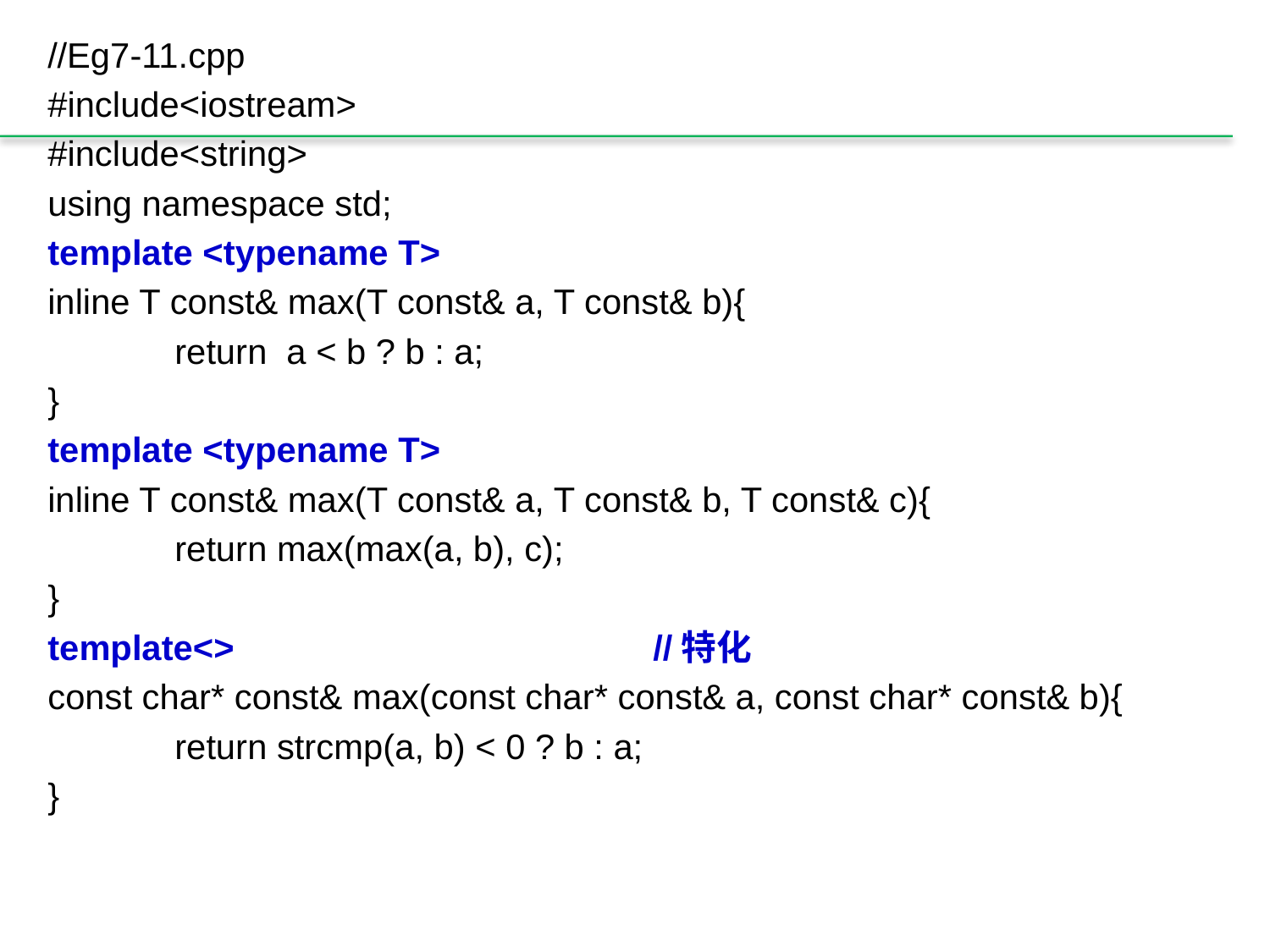

//Eg7-11.cpp
#include<iostream>
#include<string>
using namespace std;
template <typename T>
inline T const& max(T const& a, T const& b){
	return  a < b ? b : a;
}
template <typename T>
inline T const& max(T const& a, T const& b, T const& c){
	return max(max(a, b), c);
}
template<>                                           //特化
const char* const& max(const char* const& a, const char* const& b){
	return strcmp(a, b) < 0 ? b : a;
}